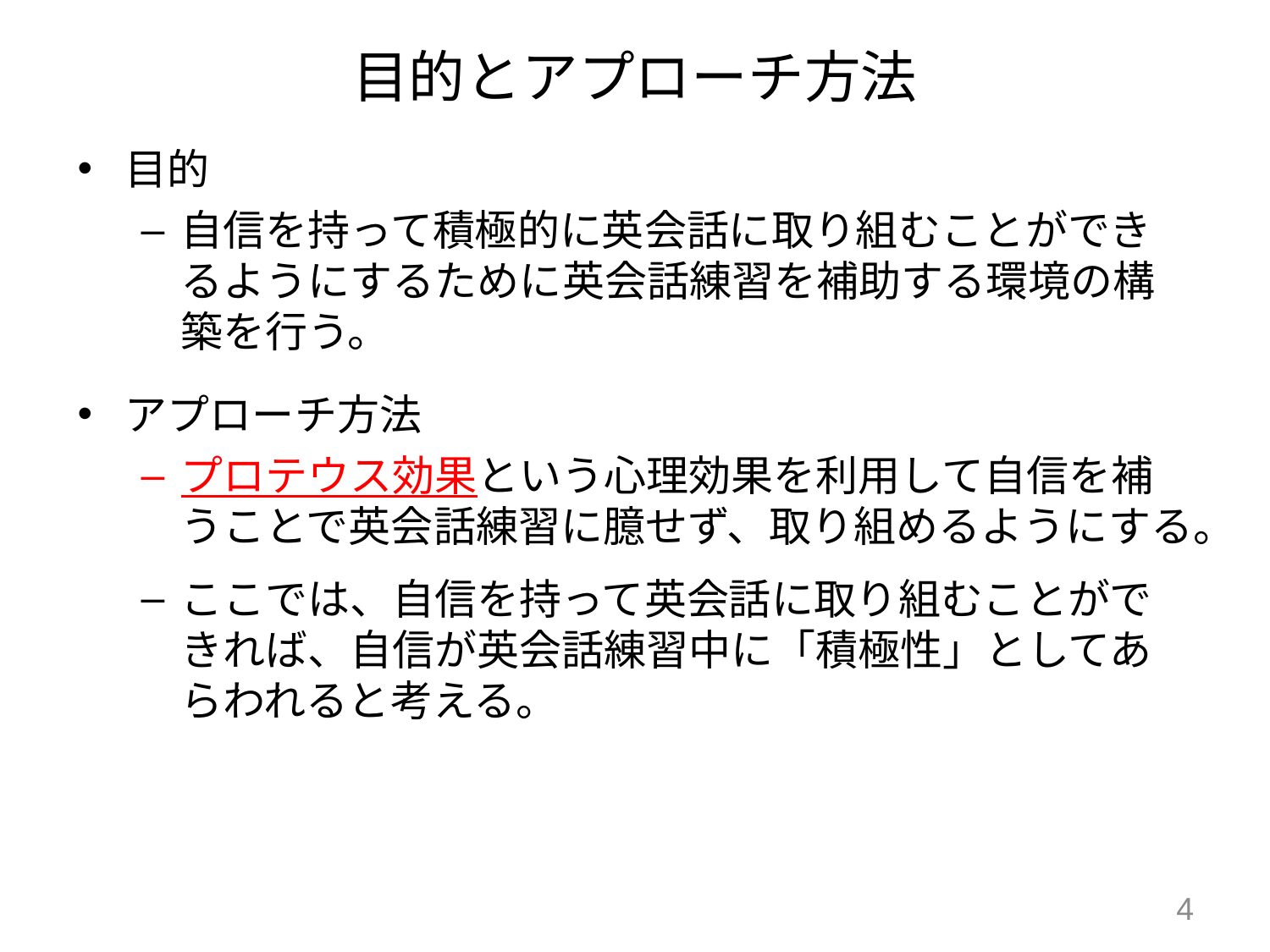

# 目的とアプローチ方法
目的
自信を持って積極的に英会話に取り組むことができるようにするために英会話練習を補助する環境の構築を行う。
アプローチ方法
プロテウス効果という心理効果を利用して自信を補うことで英会話練習に臆せず、取り組めるようにする。
ここでは、自信を持って英会話に取り組むことができれば、自信が英会話練習中に「積極性」としてあらわれると考える。
4